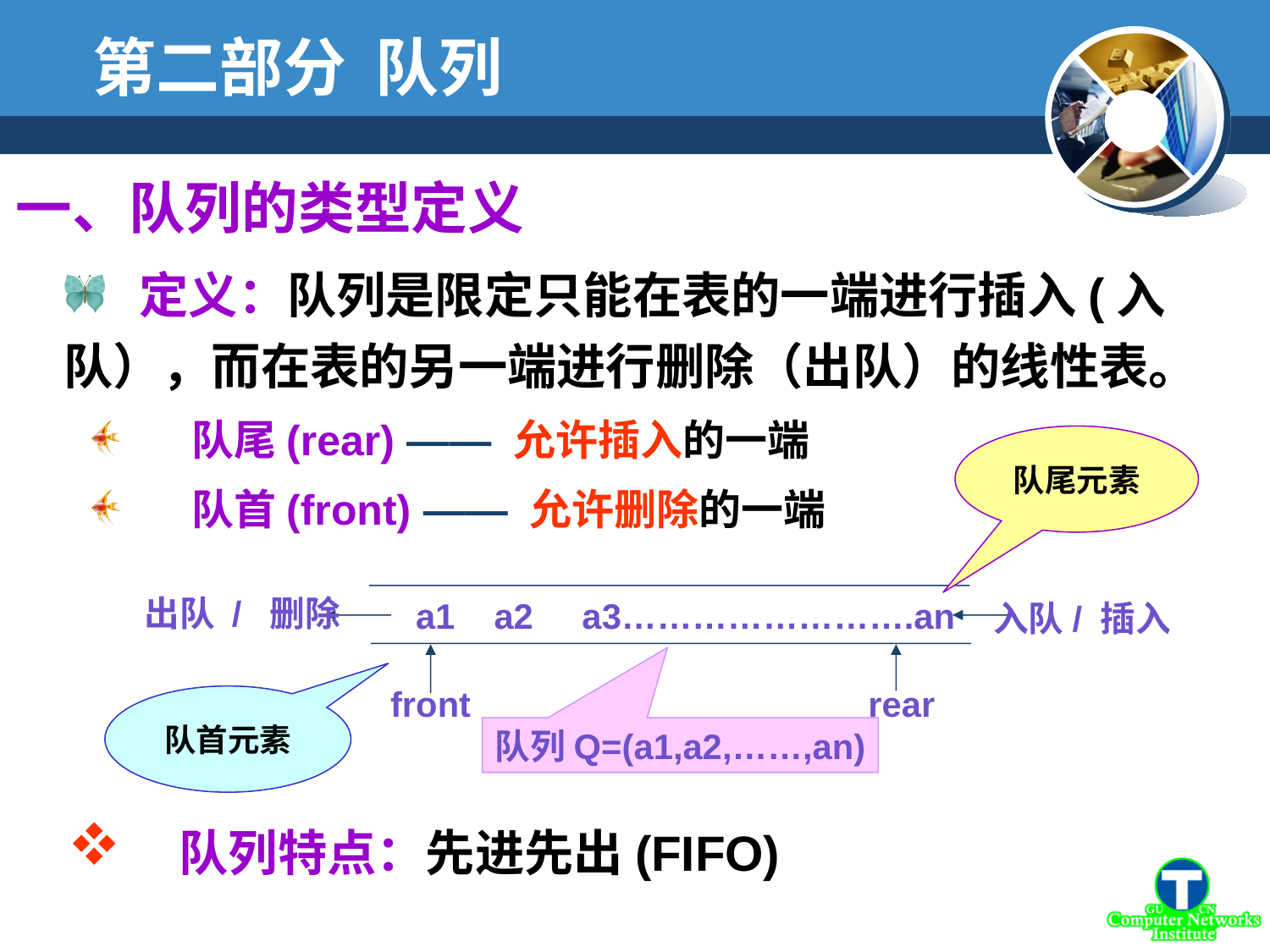

第二部分  队列
一、队列的类型定义
  定义：队列是限定只能在表的一端进行插入(入队），而在表的另一端进行删除（出队）的线性表。
队尾(rear) —— 允许插入的一端
队首(front) —— 允许删除的一端
队尾元素
出队 /  删除

a1    a2     a3…………………….an
     入队/ 插入

front
rear
队列Q=(a1,a2,……,an)
队首元素
  队列特点：先进先出(FIFO)